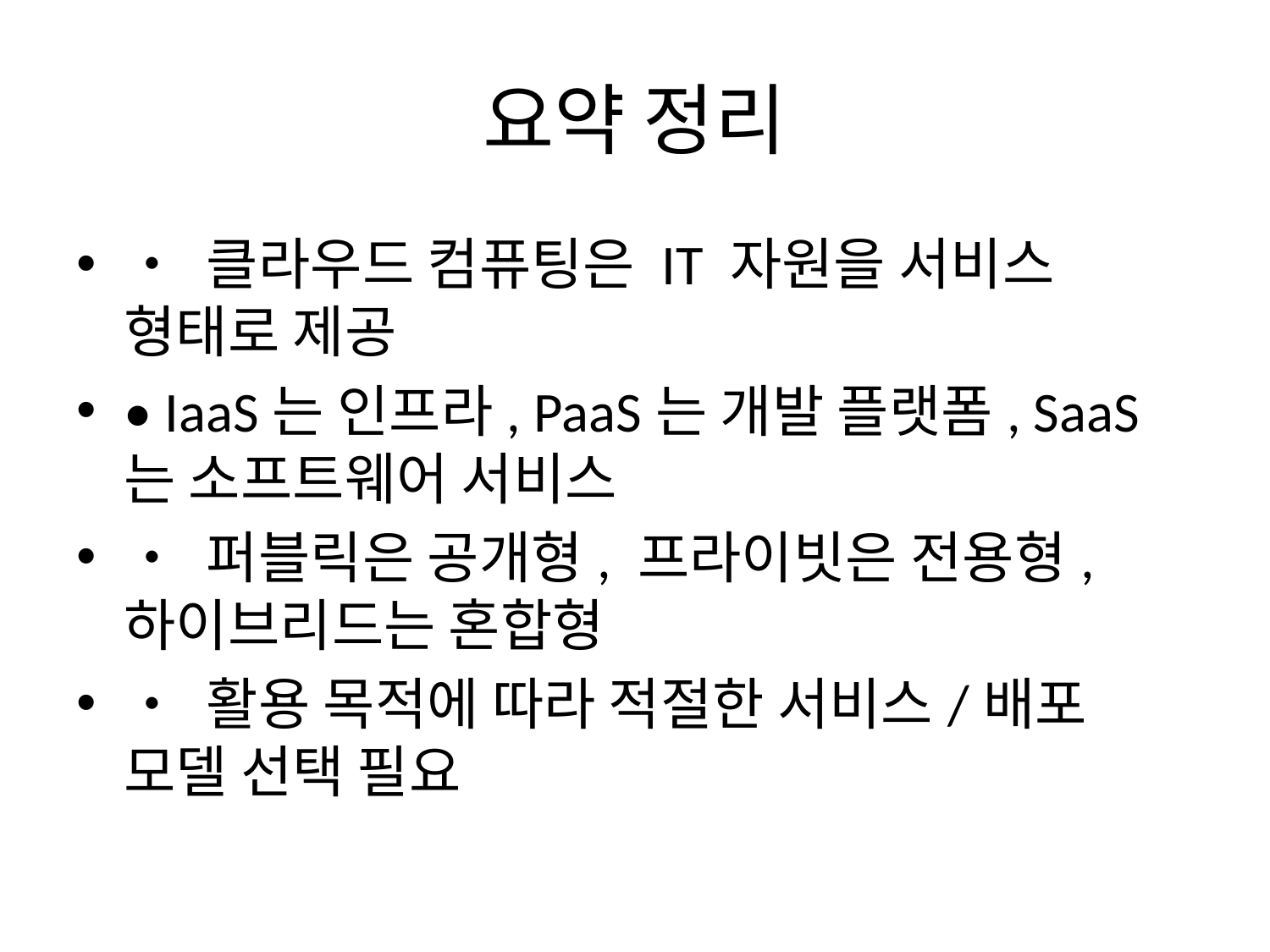

# 요약 정리
• 클라우드 컴퓨팅은 IT 자원을 서비스 형태로 제공
• IaaS는 인프라, PaaS는 개발 플랫폼, SaaS는 소프트웨어 서비스
• 퍼블릭은 공개형, 프라이빗은 전용형, 하이브리드는 혼합형
• 활용 목적에 따라 적절한 서비스/배포 모델 선택 필요